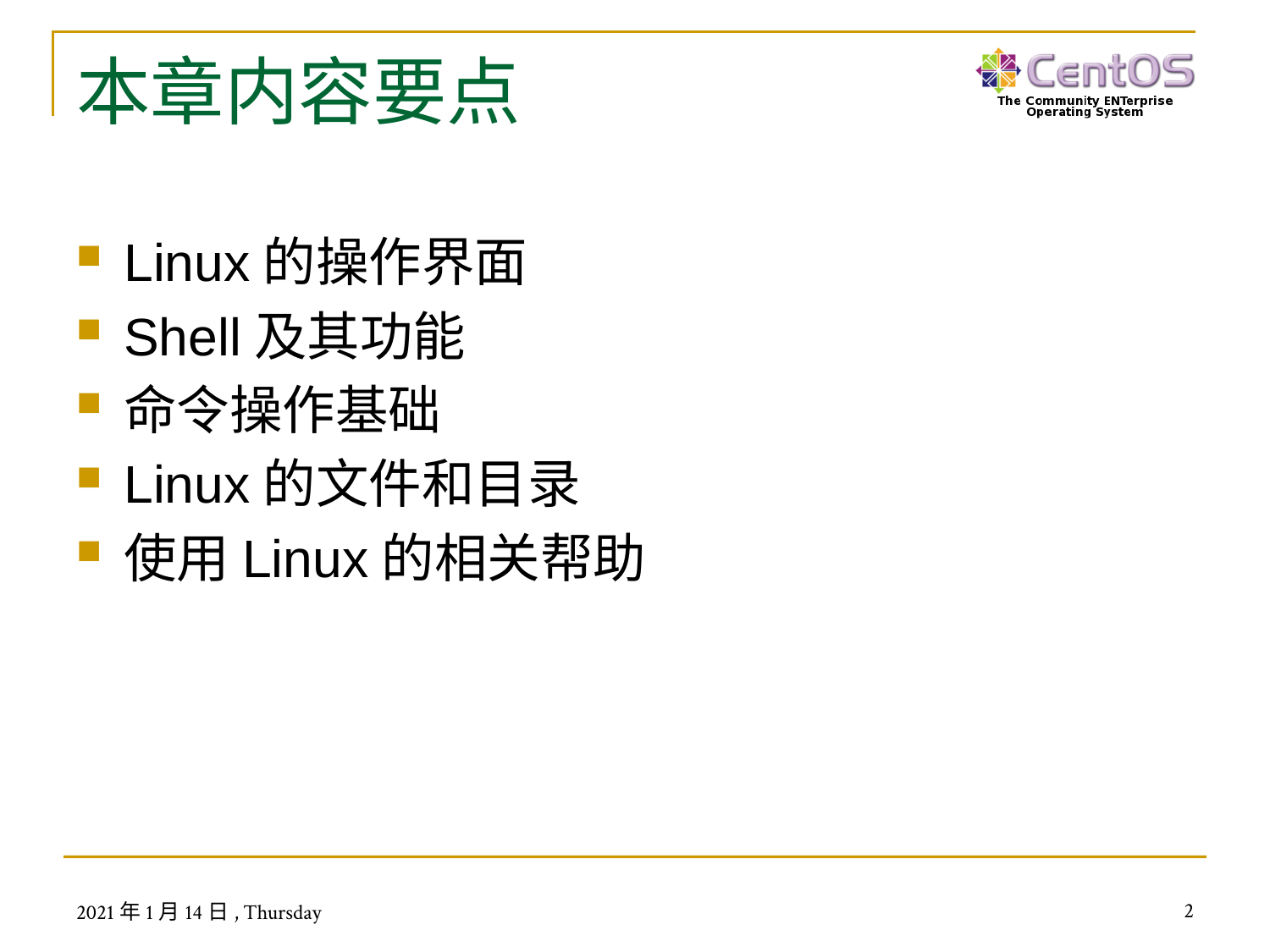

# 本章内容要点
Linux的操作界面
Shell及其功能
命令操作基础
Linux的文件和目录
使用Linux的相关帮助
2021年1月14日, Thursday
2